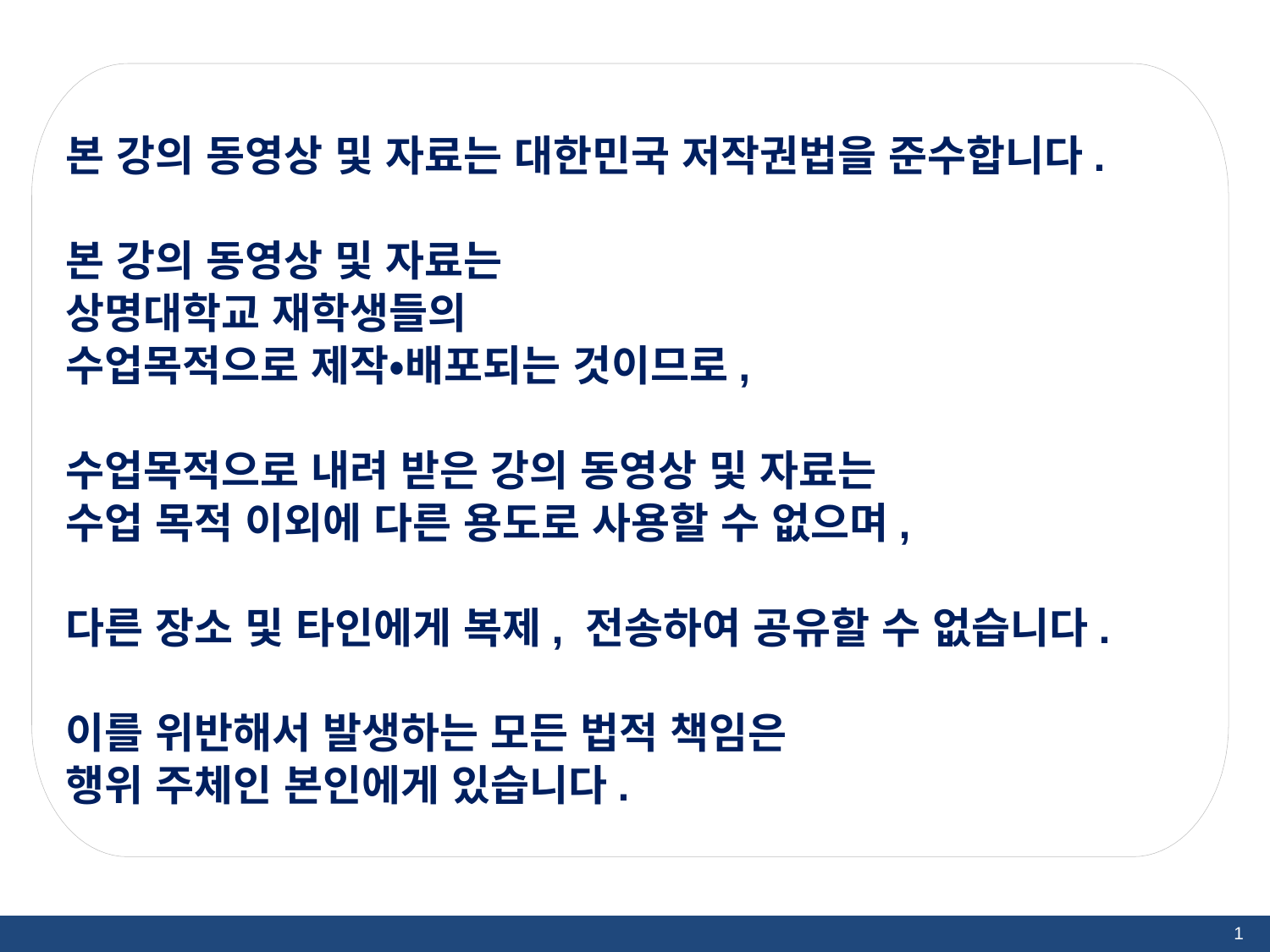

본 강의 동영상 및 자료는 대한민국 저작권법을 준수합니다.

본 강의 동영상 및 자료는
상명대학교 재학생들의
수업목적으로 제작・배포되는 것이므로,

수업목적으로 내려 받은 강의 동영상 및 자료는
수업 목적 이외에 다른 용도로 사용할 수 없으며,

다른 장소 및 타인에게 복제, 전송하여 공유할 수 없습니다.

이를 위반해서 발생하는 모든 법적 책임은
행위 주체인 본인에게 있습니다.
1